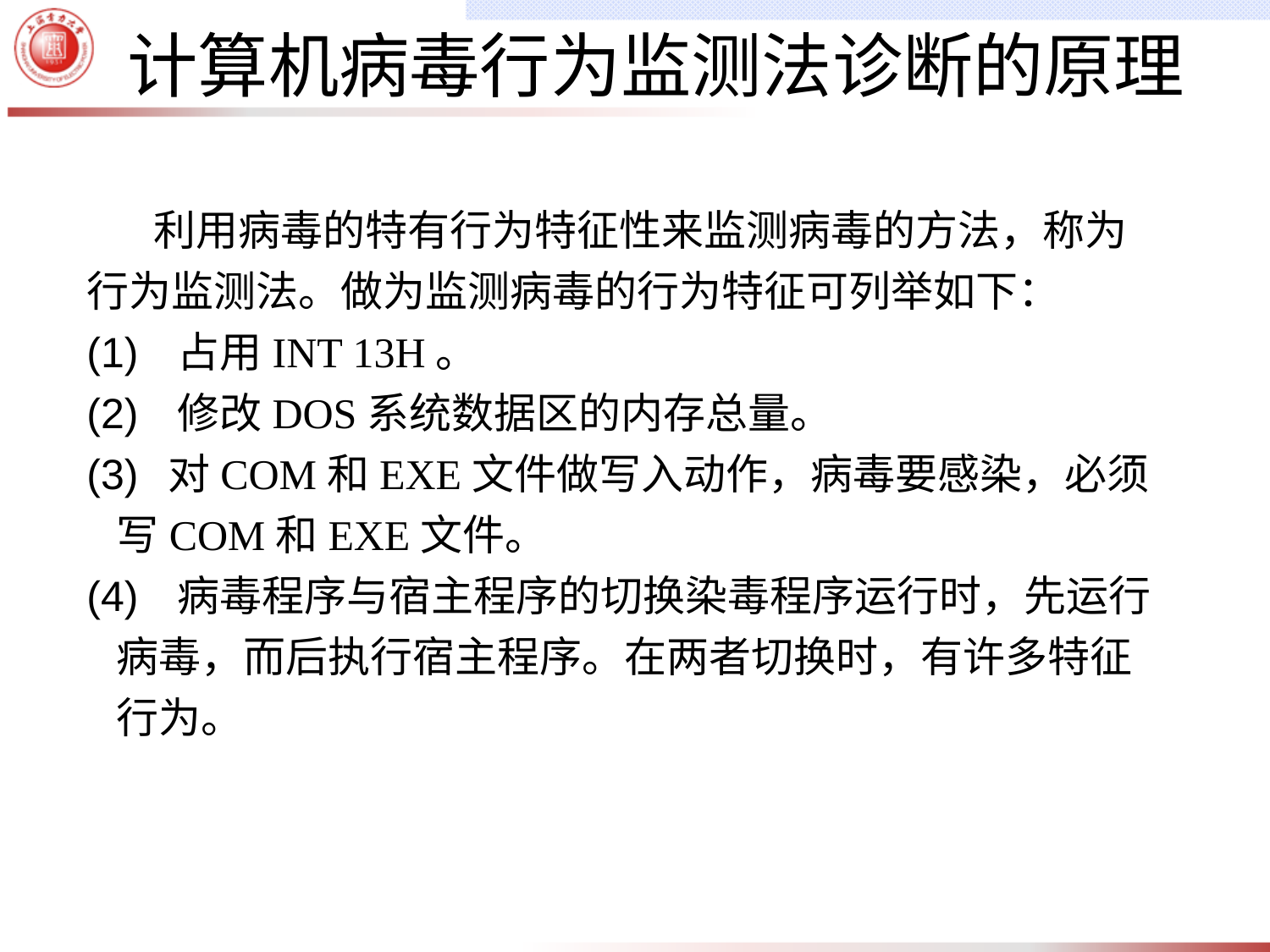

计算机病毒行为监测法诊断的原理
      利用病毒的特有行为特征性来监测病毒的方法，称为行为监测法。做为监测病毒的行为特征可列举如下：
   占用INT 13H。
   修改DOS系统数据区的内存总量。
  对COM和EXE文件做写入动作，病毒要感染，必须写COM和EXE文件。
   病毒程序与宿主程序的切换染毒程序运行时，先运行病毒，而后执行宿主程序。在两者切换时，有许多特征行为。